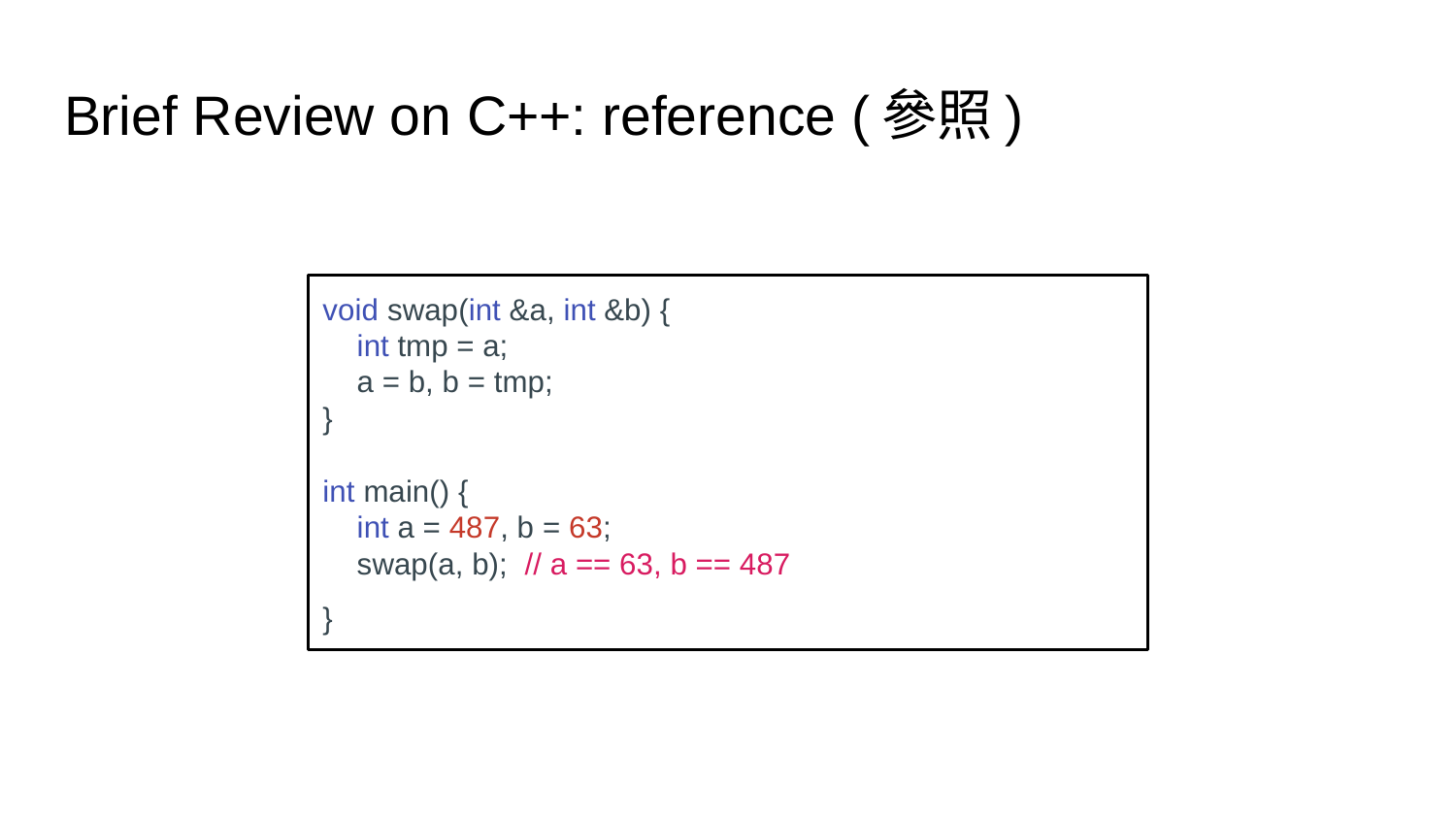

# Brief Review on C++: reference (參照)

void swap(int &a, int &b) {
    int tmp = a;
    a = b, b = tmp;
}

int main() {
    int a = 487, b = 63;
    swap(a, b);  // a == 63, b == 487
}